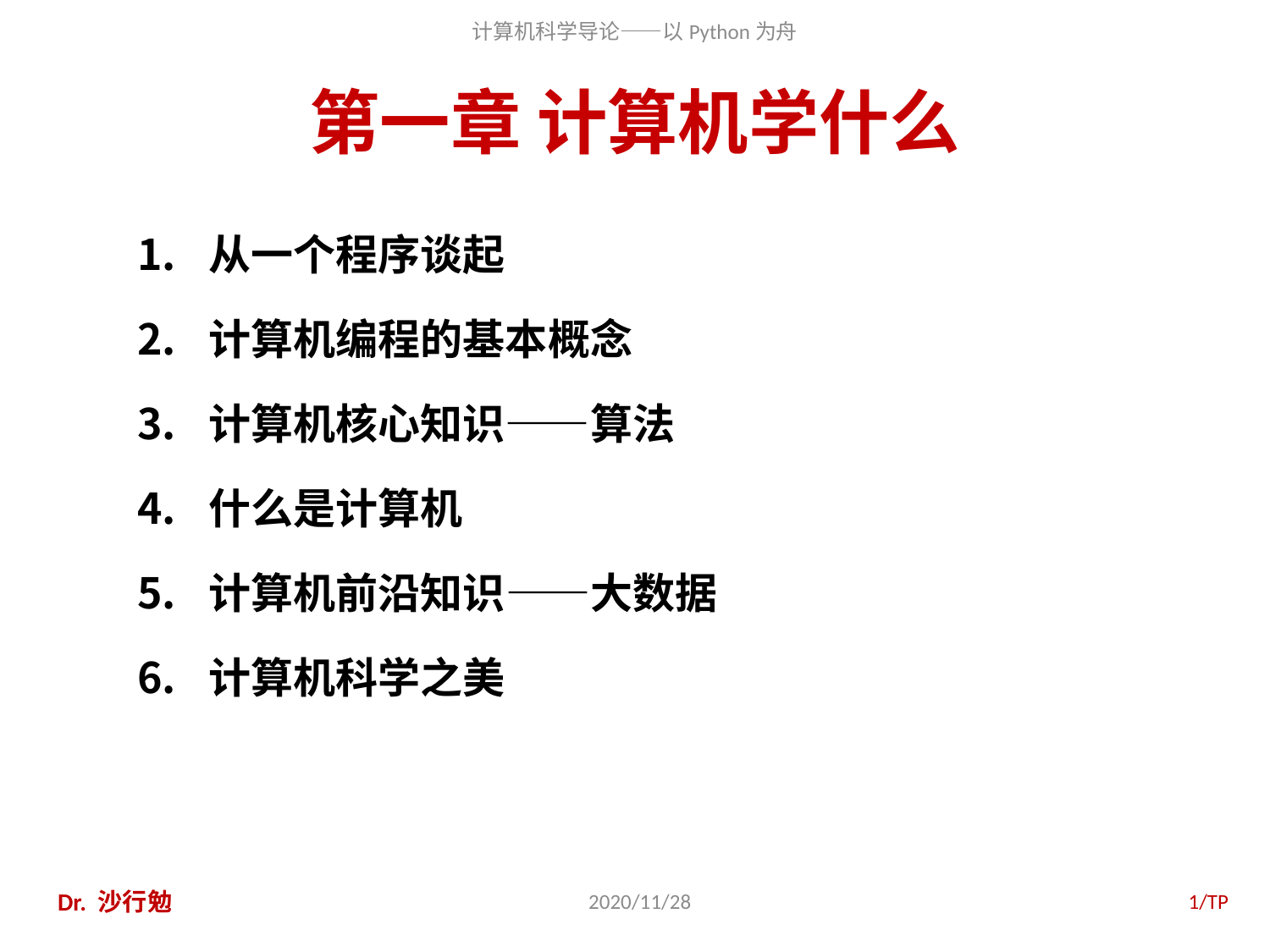

# 第一章 计算机学什么
从一个程序谈起
计算机编程的基本概念
计算机核心知识——算法
什么是计算机
计算机前沿知识——大数据
计算机科学之美
Dr. 沙行勉
2020/11/28
1/TP